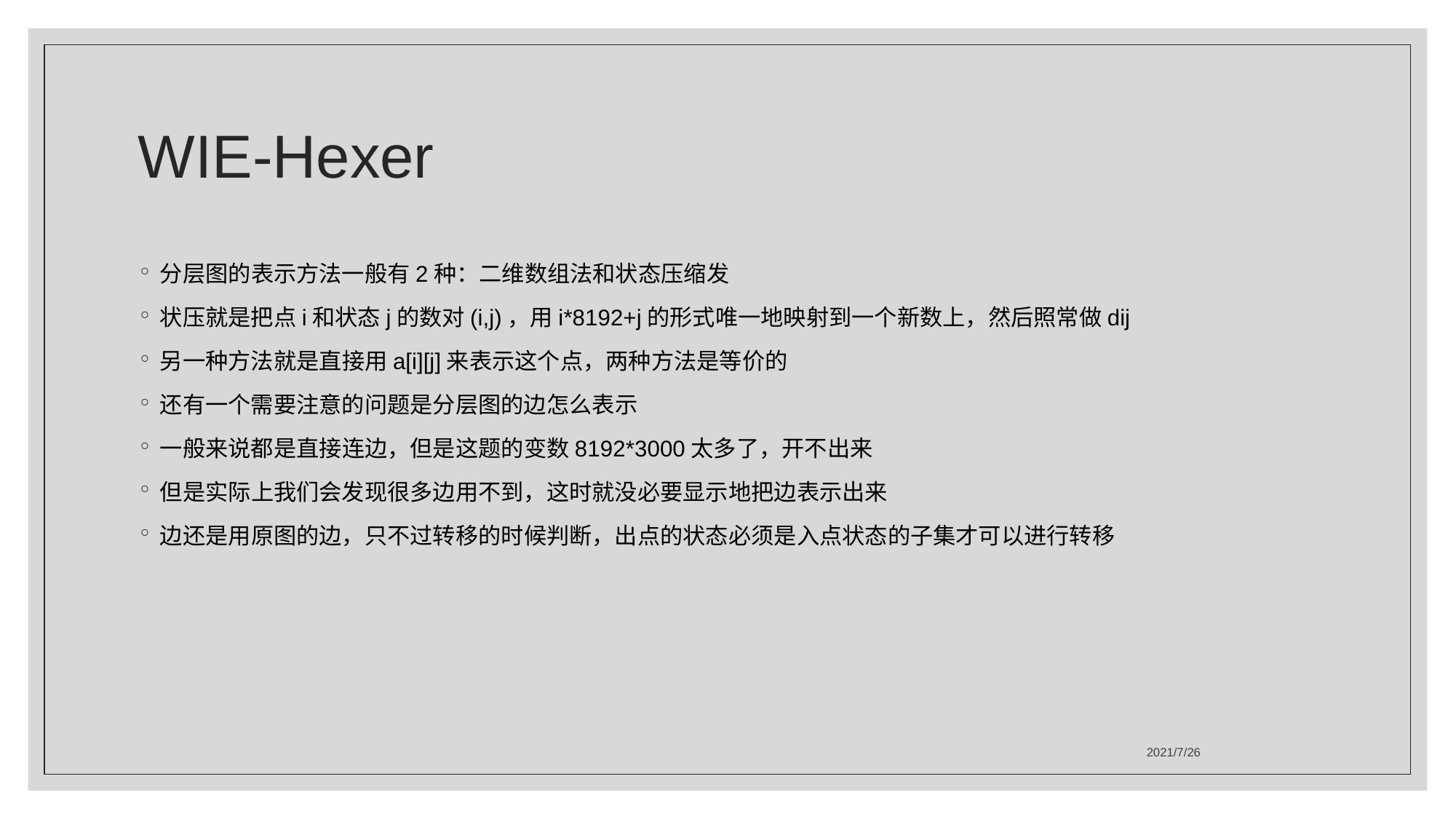

# WIE-Hexer
分层图的表示方法一般有2种：二维数组法和状态压缩发
状压就是把点i和状态j的数对(i,j)，用i*8192+j的形式唯一地映射到一个新数上，然后照常做dij
另一种方法就是直接用a[i][j]来表示这个点，两种方法是等价的
还有一个需要注意的问题是分层图的边怎么表示
一般来说都是直接连边，但是这题的变数8192*3000太多了，开不出来
但是实际上我们会发现很多边用不到，这时就没必要显示地把边表示出来
边还是用原图的边，只不过转移的时候判断，出点的状态必须是入点状态的子集才可以进行转移
2021/7/26